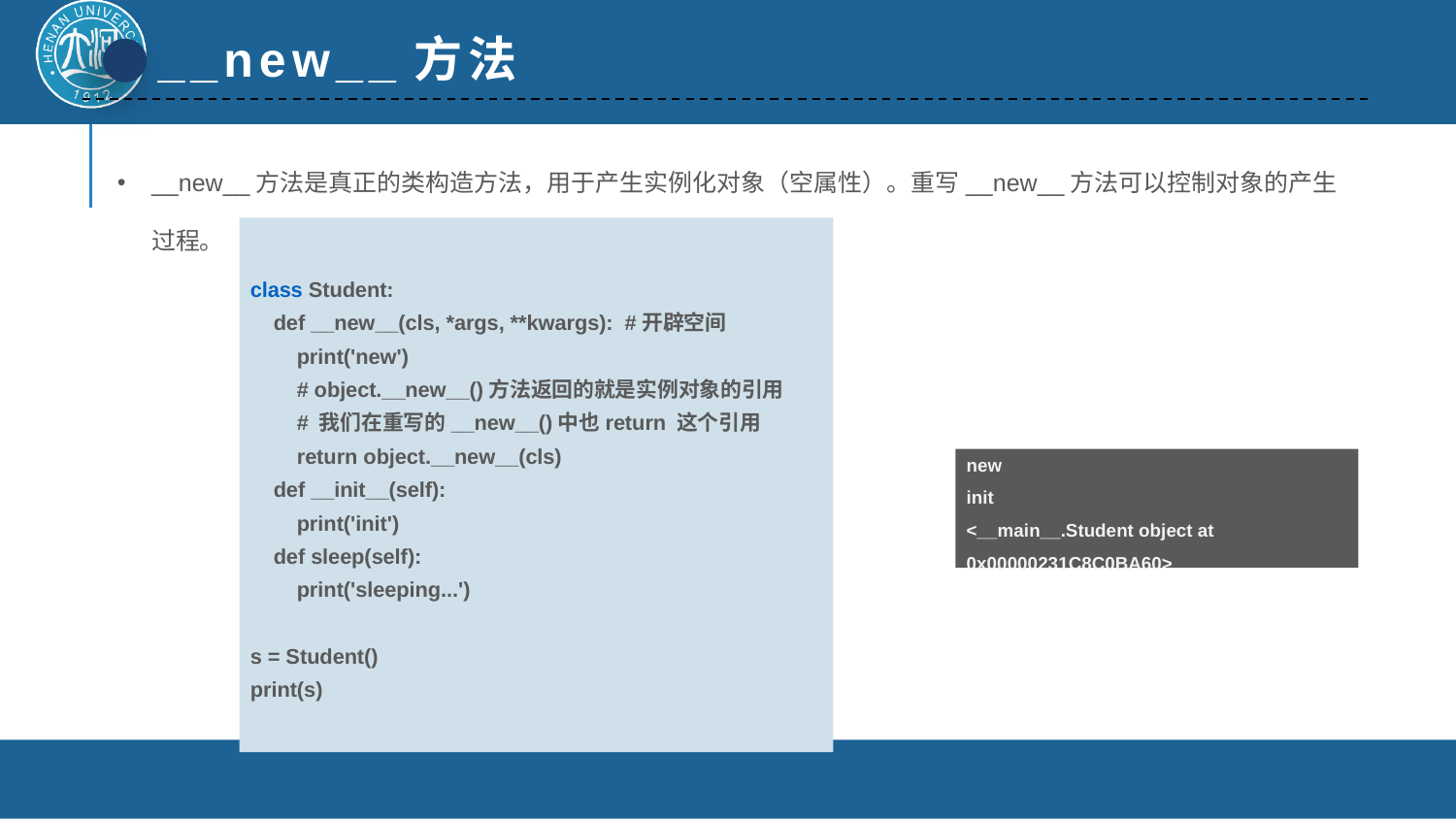

__new__方法

__new__方法是真正的类构造方法，用于产生实例化对象（空属性）。重写__new__方法可以控制对象的产生过程。
class Student:
    def __new__(cls, *args, **kwargs):  #开辟空间
        print('new')
        # object.__new__()方法返回的就是实例对象的引用
        # 我们在重写的__new__()中也return 这个引用
        return object.__new__(cls)
    def __init__(self):
        print('init')
    def sleep(self):
        print('sleeping...')

s = Student()
print(s)
new
init
<__main__.Student object at 0x00000231C8C0BA60>